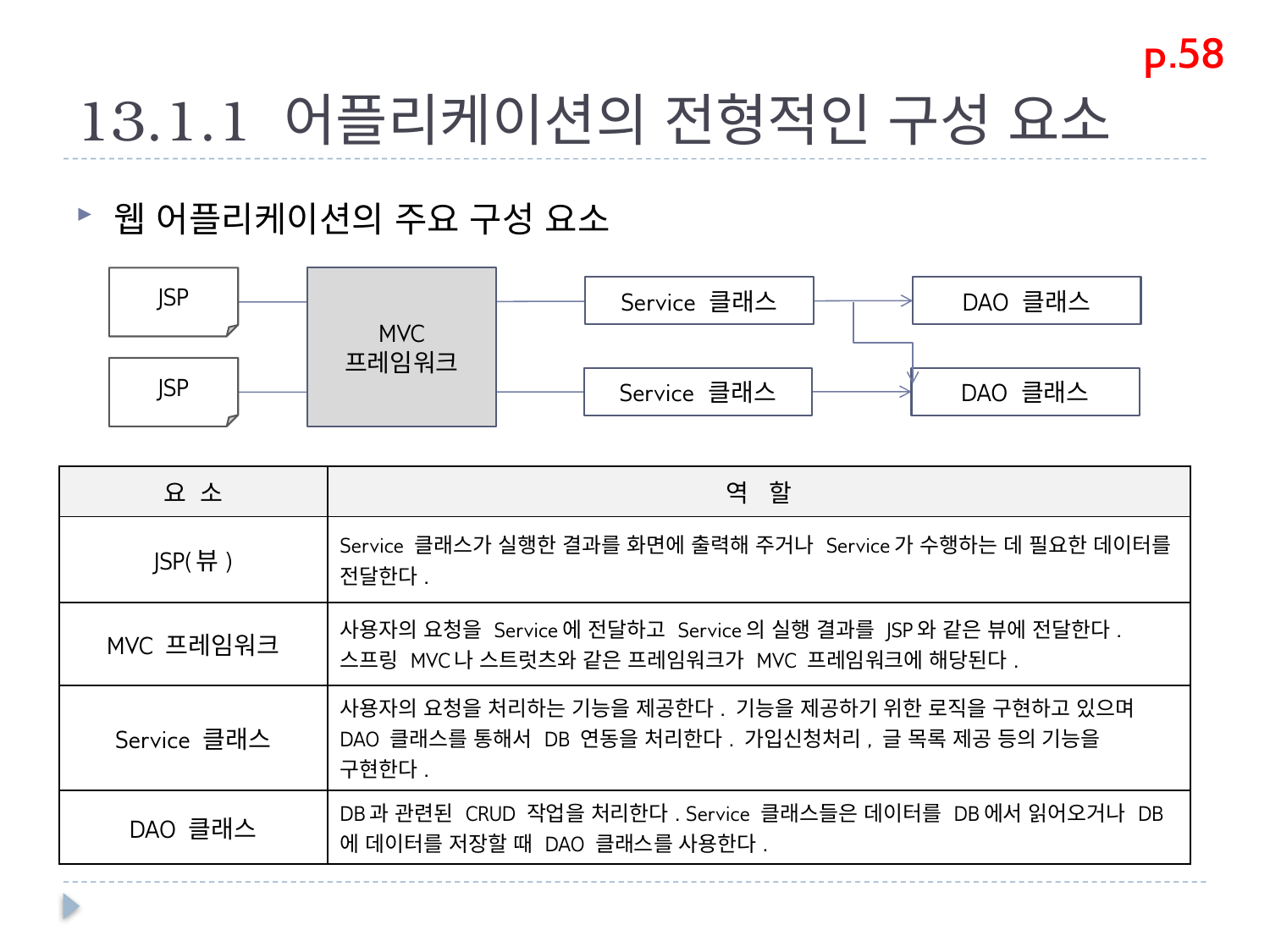

p.58
# 13.1.1 어플리케이션의 전형적인 구성 요소
웹 어플리케이션의 주요 구성 요소

JSP
MVC
프레임워크
Service 클래스
DAO 클래스
JSP
Service 클래스
DAO 클래스
| 요 소 | 역 할 |
| --- | --- |
| JSP(뷰) | Service 클래스가 실행한 결과를 화면에 출력해 주거나 Service가 수행하는 데 필요한 데이터를 전달한다. |
| MVC 프레임워크 | 사용자의 요청을 Service에 전달하고 Service의 실행 결과를 JSP와 같은 뷰에 전달한다. 스프링 MVC나 스트럿츠와 같은 프레임워크가 MVC 프레임워크에 해당된다. |
| Service 클래스 | 사용자의 요청을 처리하는 기능을 제공한다. 기능을 제공하기 위한 로직을 구현하고 있으며 DAO 클래스를 통해서 DB 연동을 처리한다. 가입신청처리, 글 목록 제공 등의 기능을 구현한다. |
| DAO 클래스 | DB과 관련된 CRUD 작업을 처리한다. Service 클래스들은 데이터를 DB에서 읽어오거나 DB에 데이터를 저장할 때 DAO 클래스를 사용한다. |